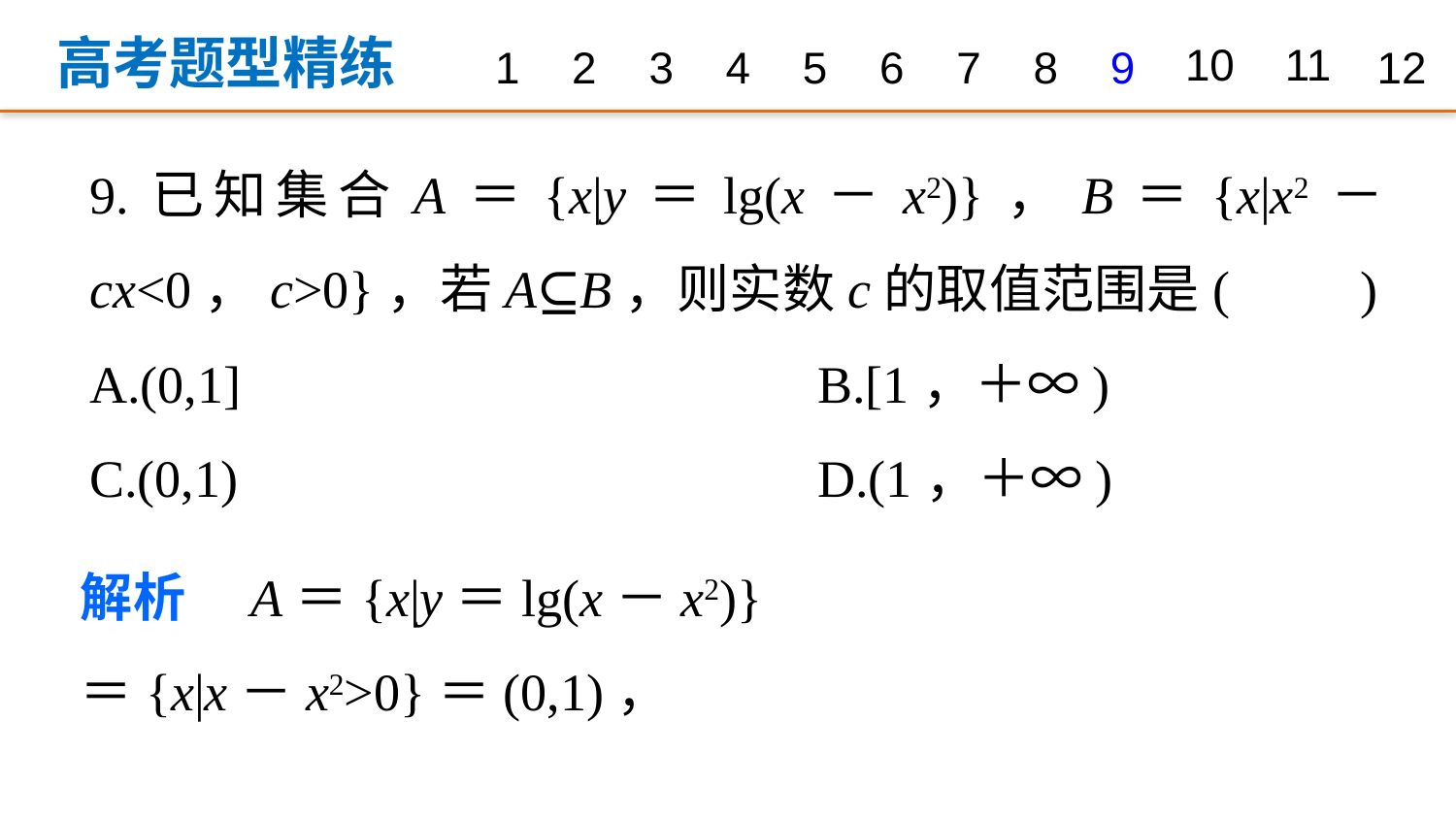

高考题型精练
1
2
3
4
5
6
7
8
9
10
11
12
9.已知集合A＝{x|y＝lg(x－x2)}，B＝{x|x2－cx<0，c>0}，若A⊆B，则实数c的取值范围是(　　)
A.(0,1]  				B.[1，＋∞)
C.(0,1)  				D.(1，＋∞)
解析　A＝{x|y＝lg(x－x2)}
＝{x|x－x2>0}＝(0,1)，